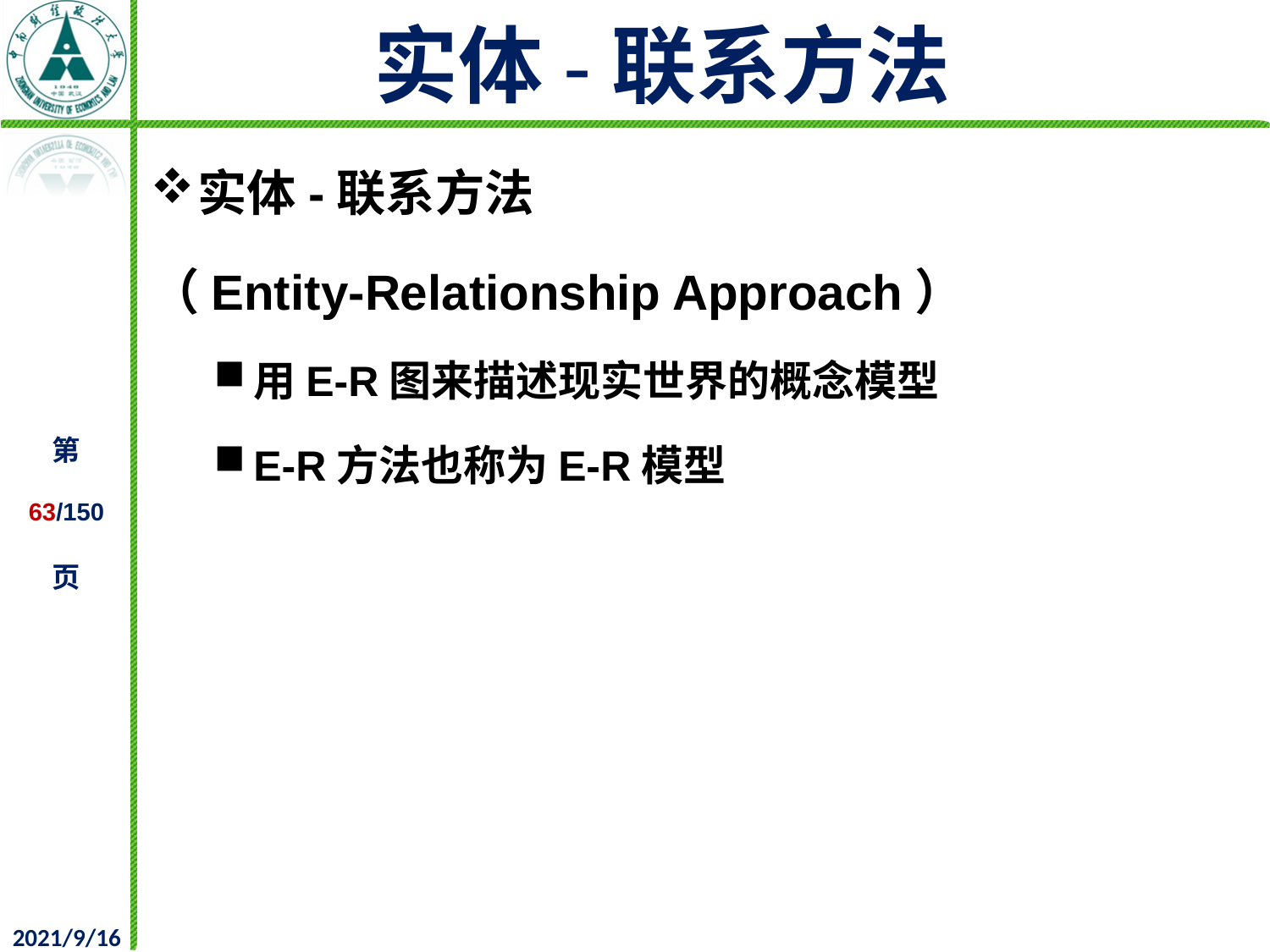

# 实体-联系方法
实体-联系方法
（Entity-Relationship Approach）
用E-R图来描述现实世界的概念模型
E-R方法也称为E-R模型
2021/9/16